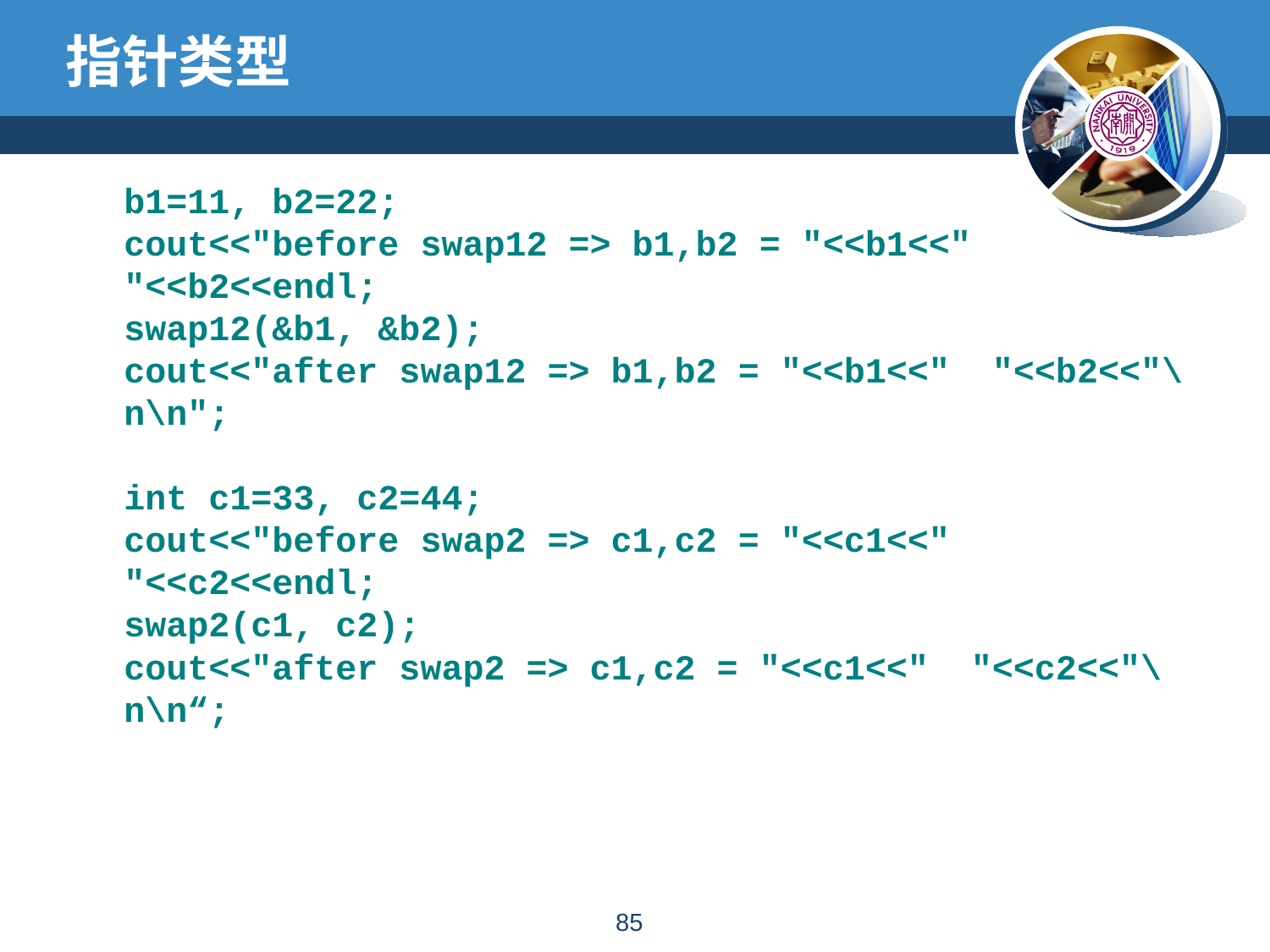

# 指针类型
	b1=11, b2=22;
	cout<<"before swap12 => b1,b2 = "<<b1<<"  "<<b2<<endl;
	swap12(&b1, &b2);
	cout<<"after swap12 => b1,b2 = "<<b1<<"  "<<b2<<"\n\n";

	int c1=33, c2=44;
	cout<<"before swap2 => c1,c2 = "<<c1<<"  "<<c2<<endl;
	swap2(c1, c2);
	cout<<"after swap2 => c1,c2 = "<<c1<<"  "<<c2<<"\n\n“;
85